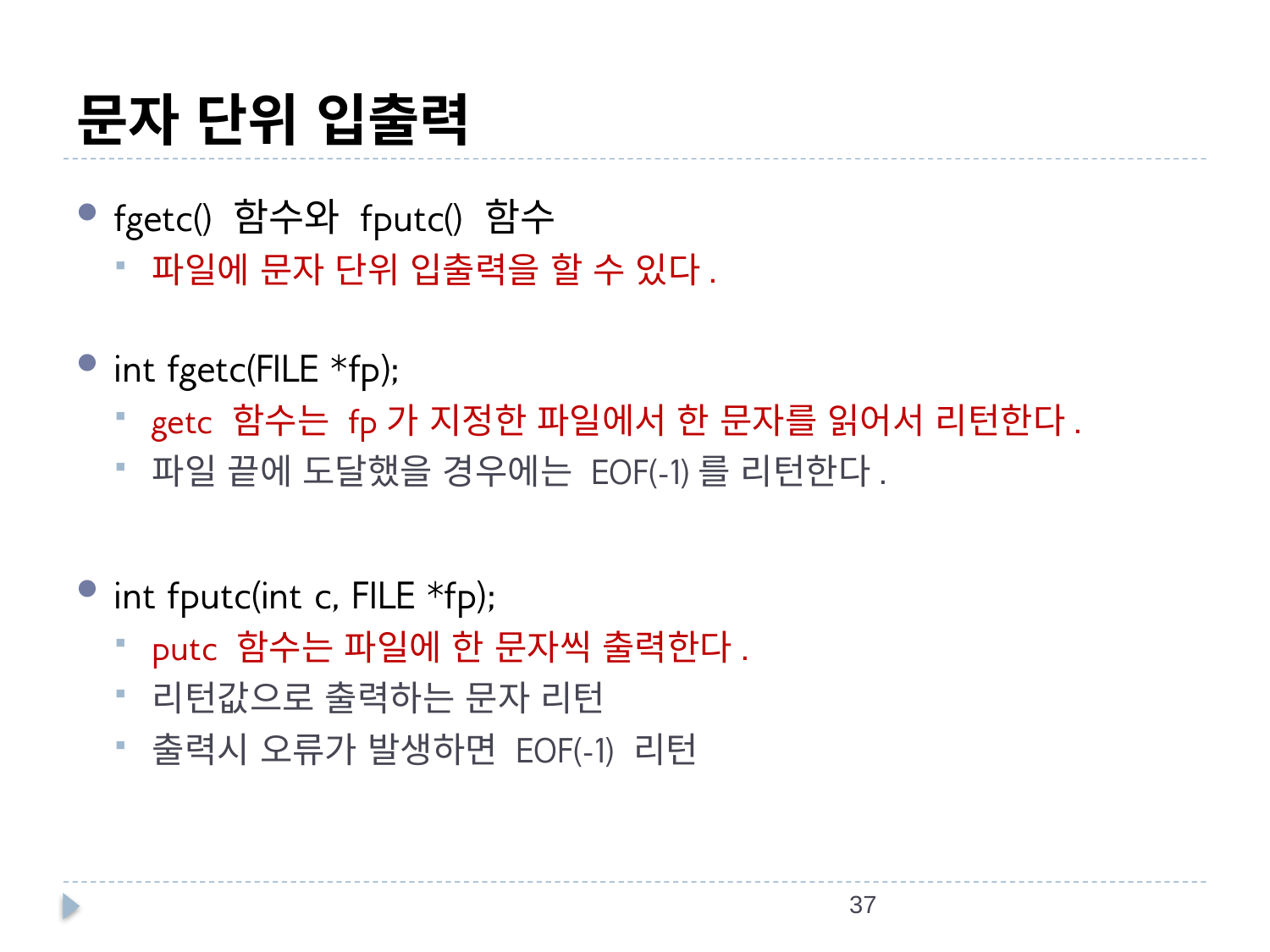

# 문자 단위 입출력
fgetc() 함수와 fputc() 함수
파일에 문자 단위 입출력을 할 수 있다.
int fgetc(FILE *fp);
getc 함수는 fp가 지정한 파일에서 한 문자를 읽어서 리턴한다.
파일 끝에 도달했을 경우에는 EOF(-1)를 리턴한다.

int fputc(int c, FILE *fp);
putc 함수는 파일에 한 문자씩 출력한다.
리턴값으로 출력하는 문자 리턴
출력시 오류가 발생하면 EOF(-1) 리턴
37